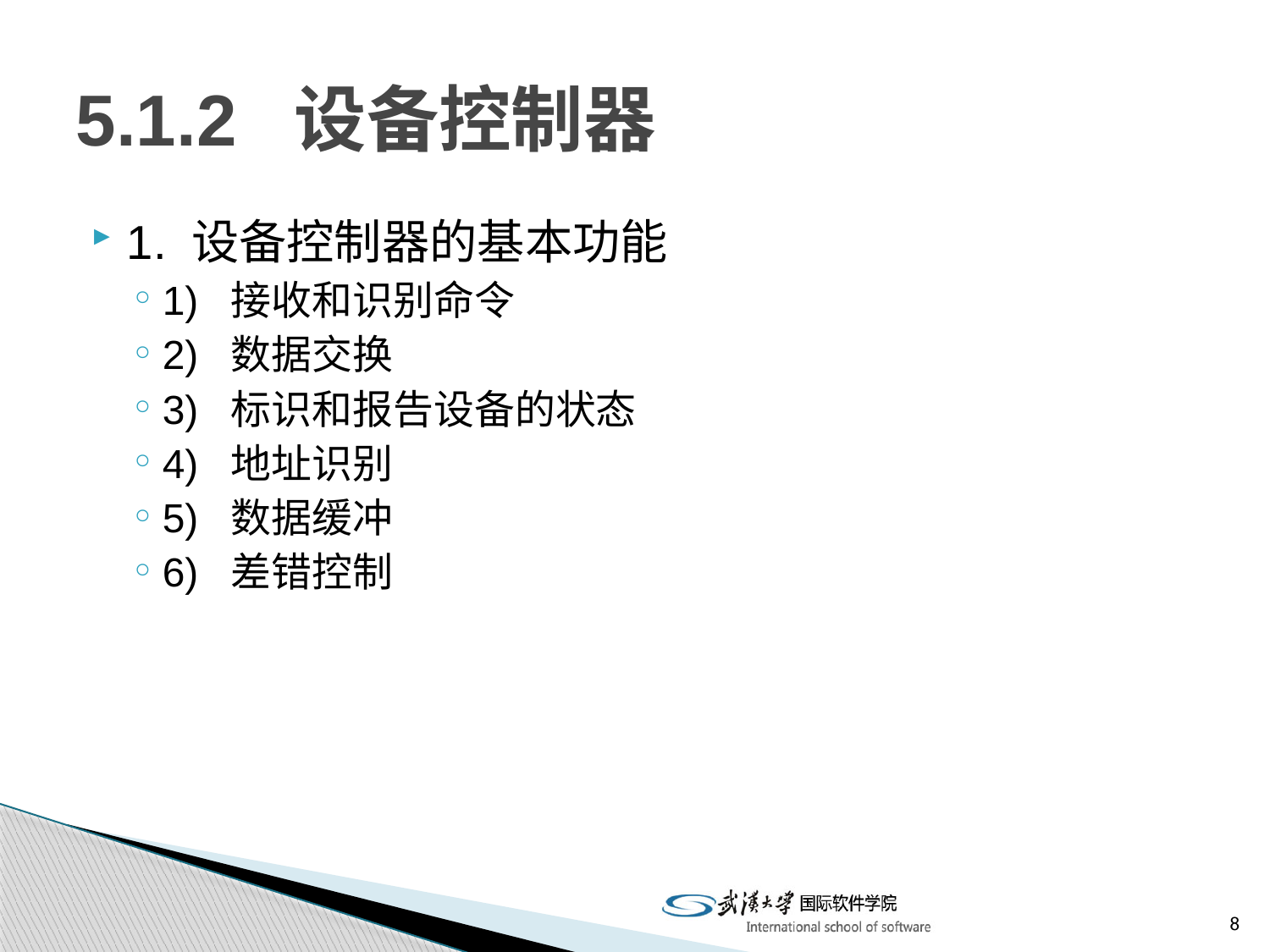

# 5.1.2  设备控制器
1. 设备控制器的基本功能
1)  接收和识别命令
2)  数据交换
3)  标识和报告设备的状态
4)  地址识别
5)  数据缓冲
6)  差错控制

8